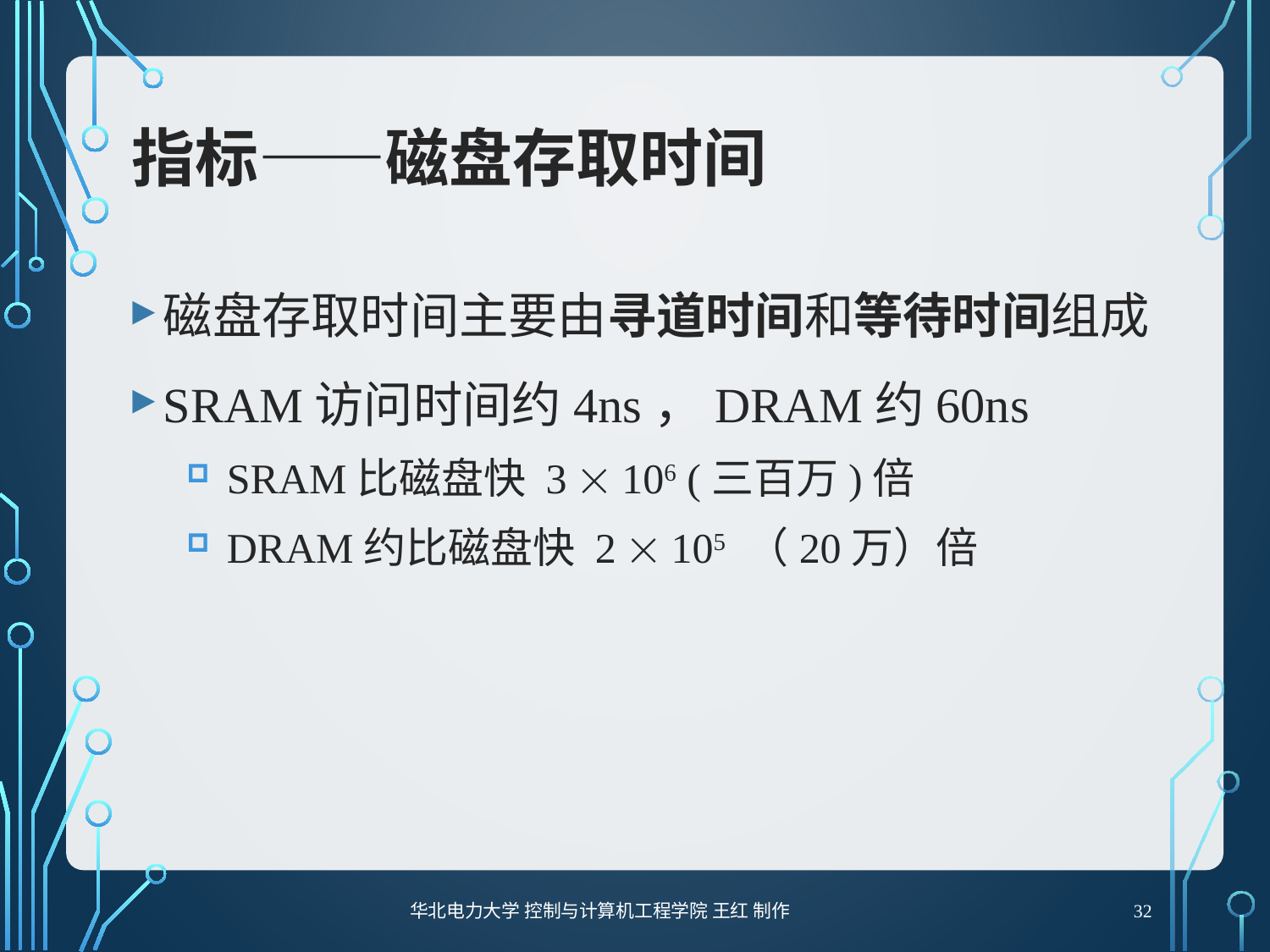

# 指标——磁盘存取时间
磁盘存取时间主要由寻道时间和等待时间组成
SRAM访问时间约4ns，DRAM约60ns
SRAM比磁盘快 3 × 106 (三百万)倍
DRAM约比磁盘快 2 × 105 （20万）倍
32
华北电力大学 控制与计算机工程学院 王红 制作